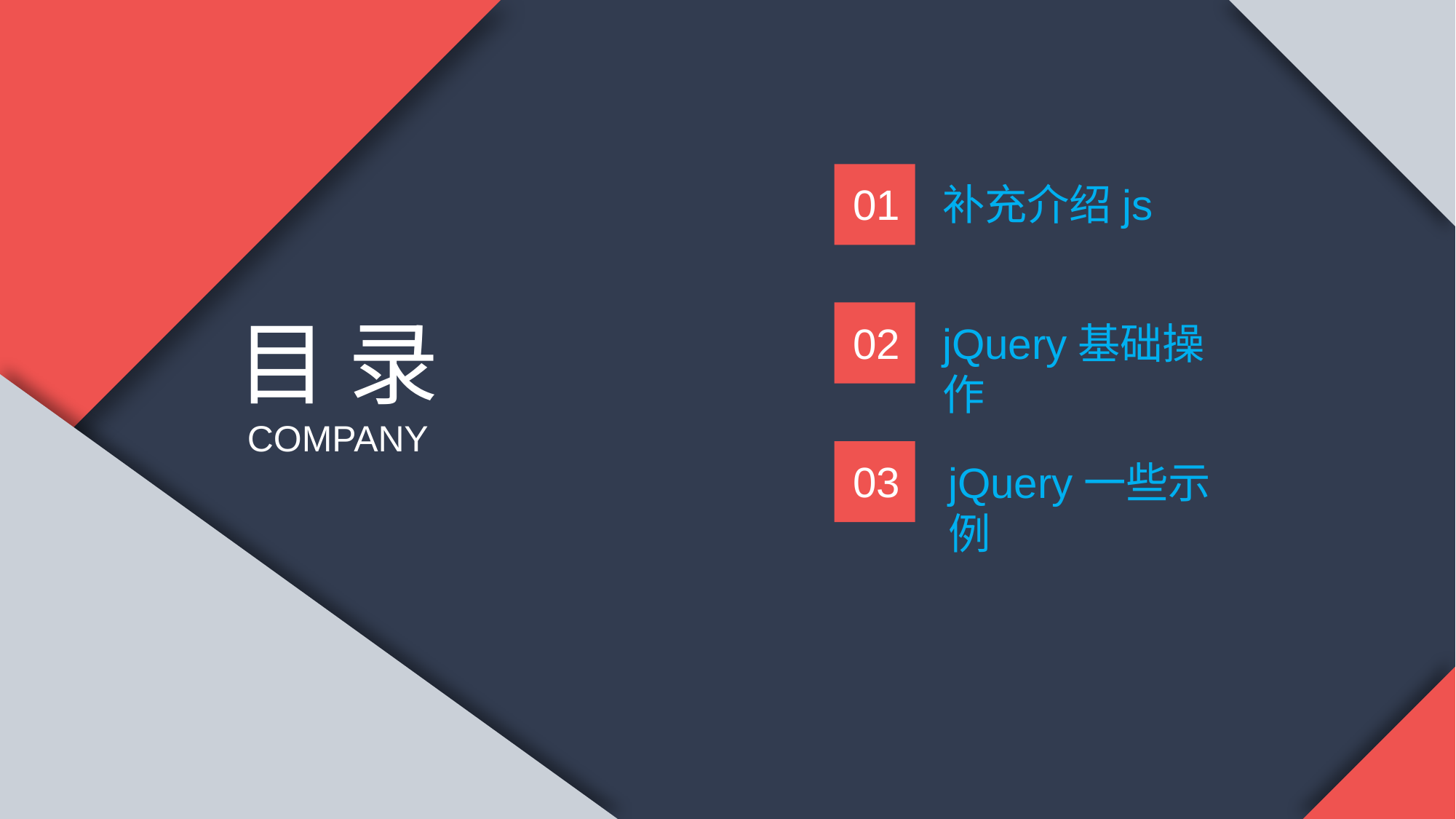

01
补充介绍js

目 录
COMPANY

jQuery基础操作
02

03
jQuery一些示例